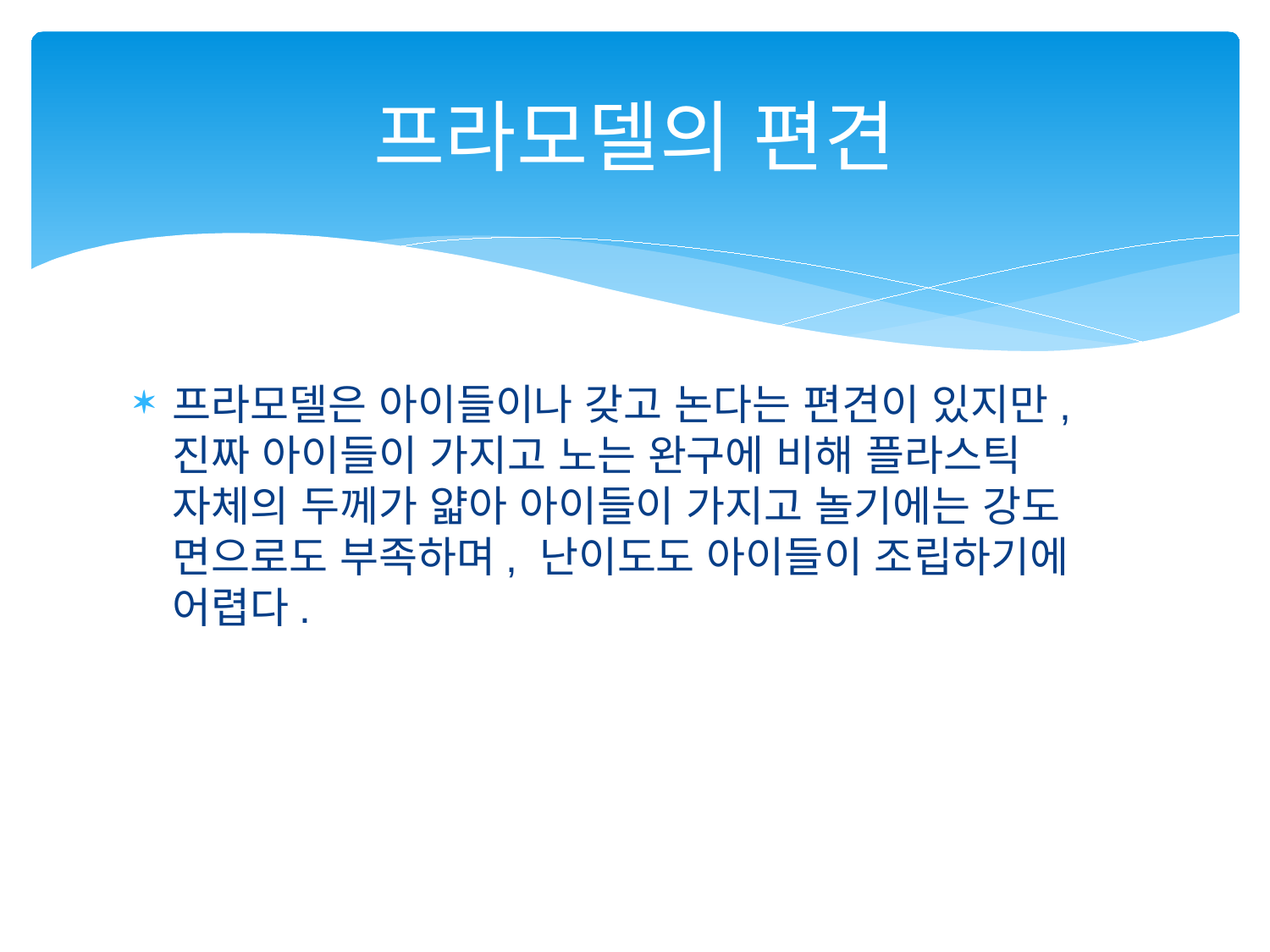

# 프라모델의 편견
프라모델은 아이들이나 갖고 논다는 편견이 있지만, 진짜 아이들이 가지고 노는 완구에 비해 플라스틱 자체의 두께가 얇아 아이들이 가지고 놀기에는 강도 면으로도 부족하며, 난이도도 아이들이 조립하기에 어렵다.